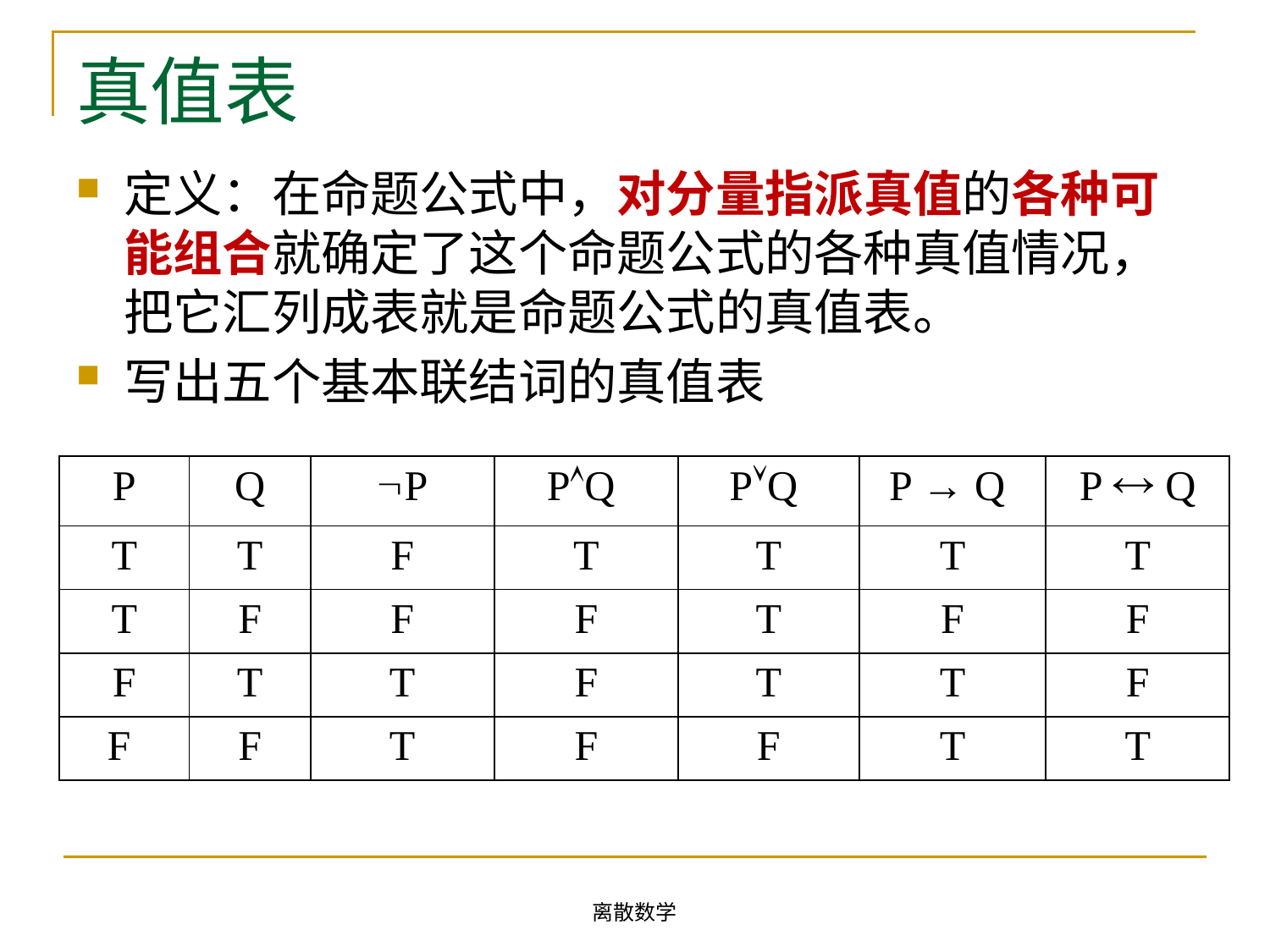

# 真值表
定义：在命题公式中，对分量指派真值的各种可能组合就确定了这个命题公式的各种真值情况，把它汇列成表就是命题公式的真值表。
写出五个基本联结词的真值表
| P | Q | ¬P | P∧Q | P∨Q | P → Q | P ↔ Q |
| --- | --- | --- | --- | --- | --- | --- |
| T | T | F | T | T | T | T |
| T | F | F | F | T | F | F |
| F | T | T | F | T | T | F |
| F | F | T | F | F | T | T |

41
离散数学